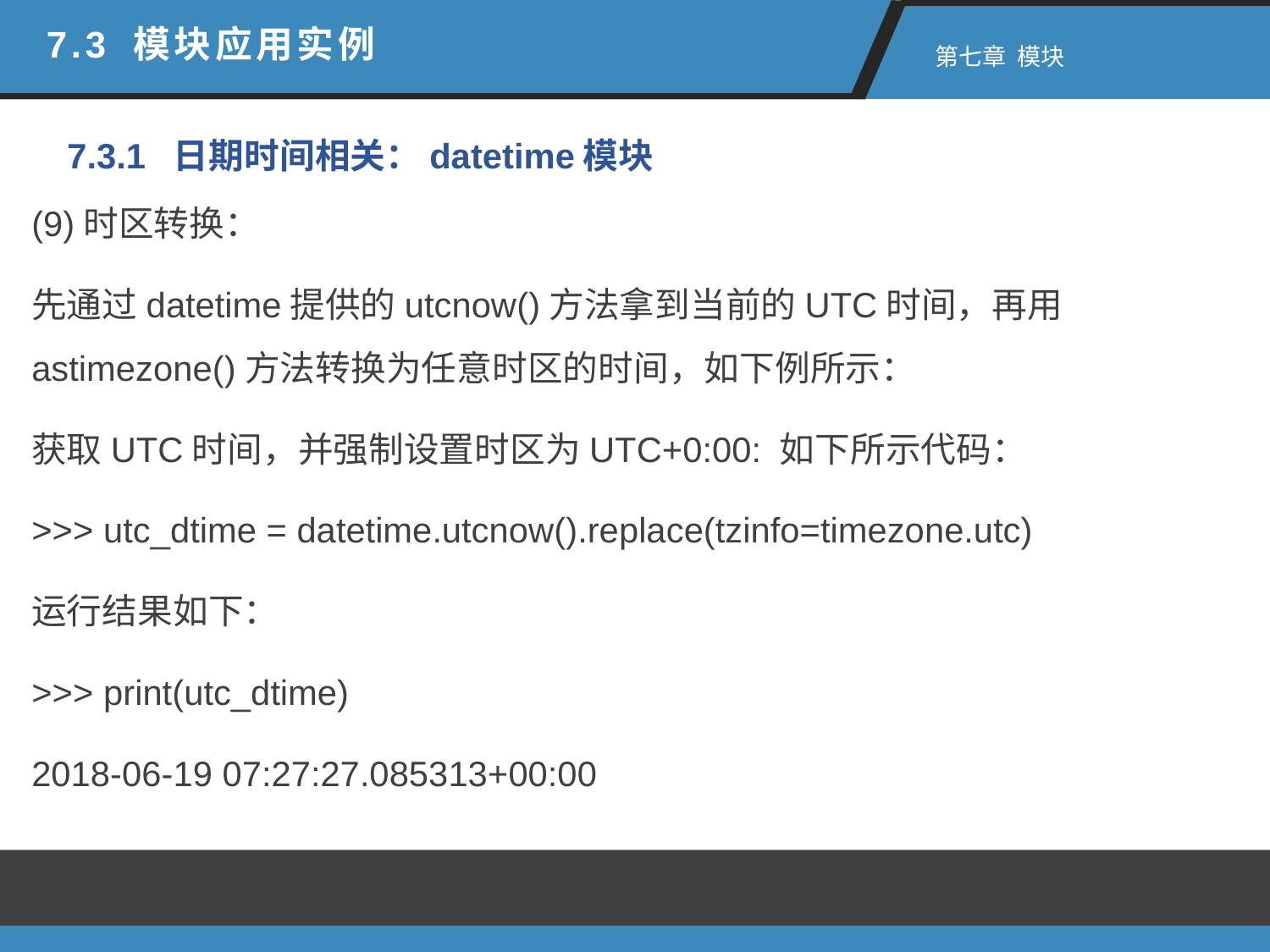

7.3 模块应用实例
  第七章  模块
7.3.1  日期时间相关：datetime模块
(9)时区转换：
先通过datetime提供的utcnow()方法拿到当前的UTC时间，再用astimezone()方法转换为任意时区的时间，如下例所示：
获取UTC时间，并强制设置时区为UTC+0:00: 如下所示代码：
>>> utc_dtime = datetime.utcnow().replace(tzinfo=timezone.utc)
运行结果如下：
>>> print(utc_dtime)
2018-06-19 07:27:27.085313+00:00